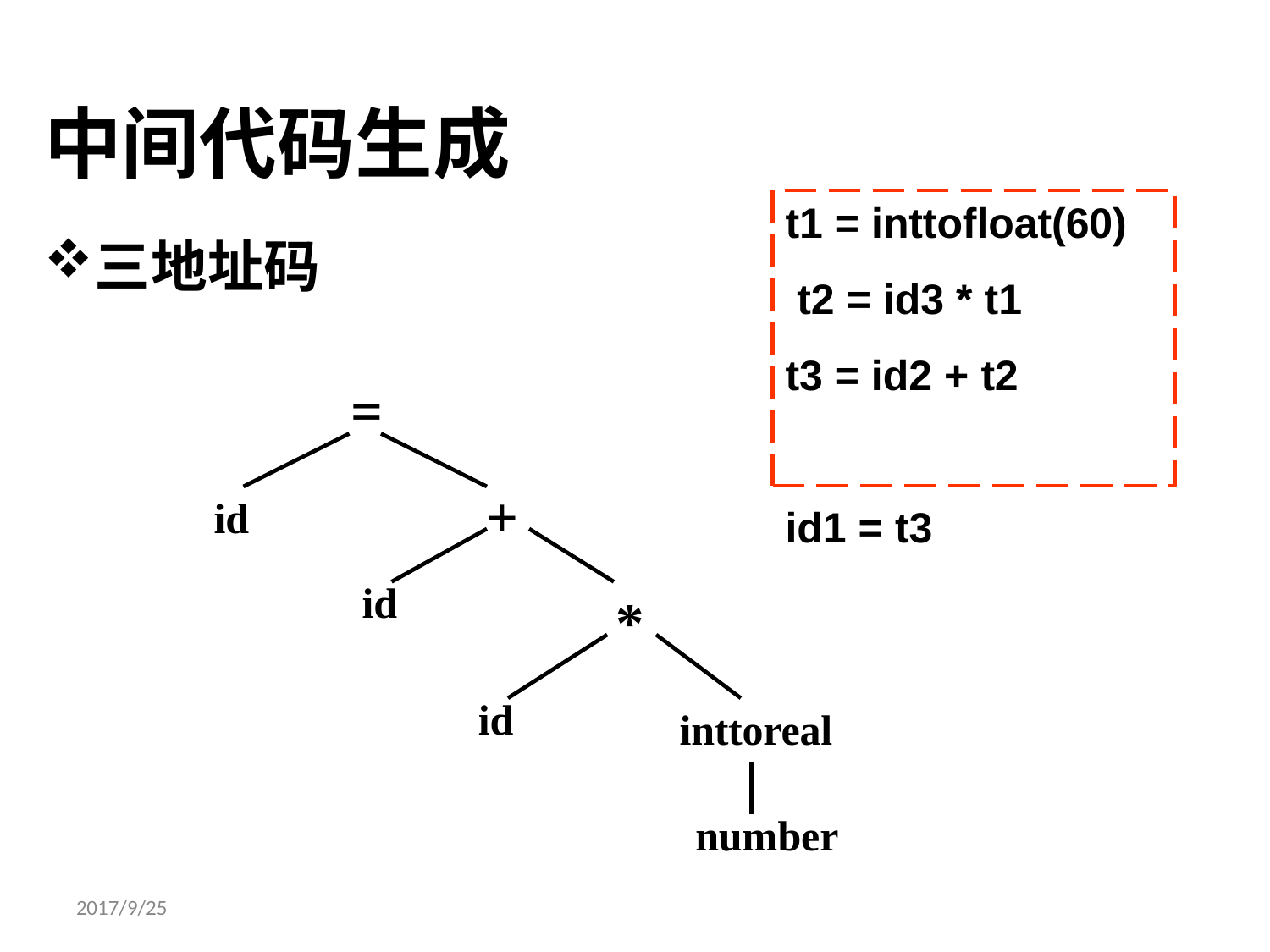

# 中间代码生成
t1 = inttofloat(60)  t2 = id3 * t1
t3 = id2 + t2
id1 = t3

三地址码
=

+
id

id
*

id
inttoreal

number
2017/9/25
33